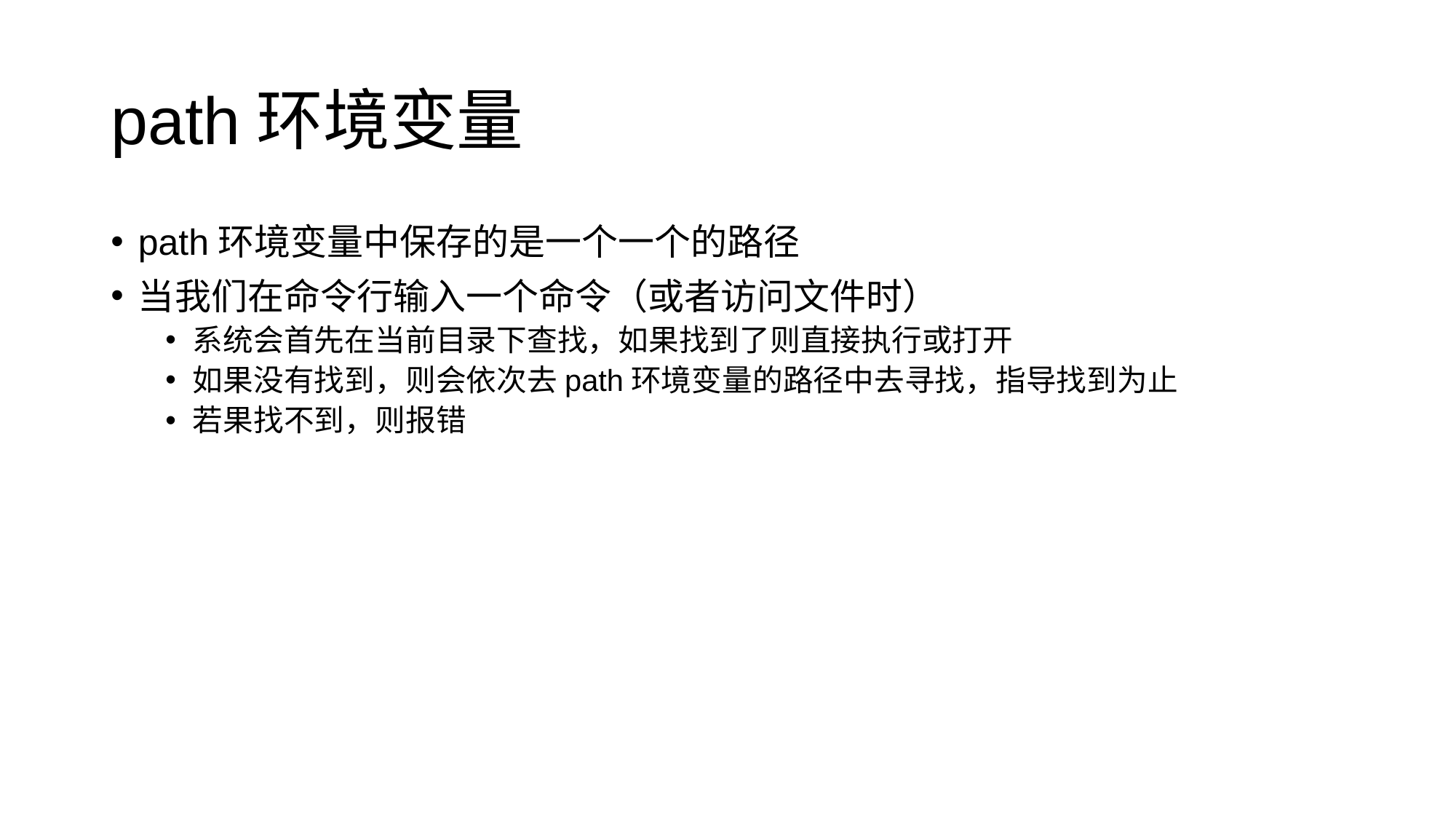

# path环境变量
path环境变量中保存的是一个一个的路径
当我们在命令行输入一个命令（或者访问文件时）
系统会首先在当前目录下查找，如果找到了则直接执行或打开
如果没有找到，则会依次去path环境变量的路径中去寻找，指导找到为止
若果找不到，则报错